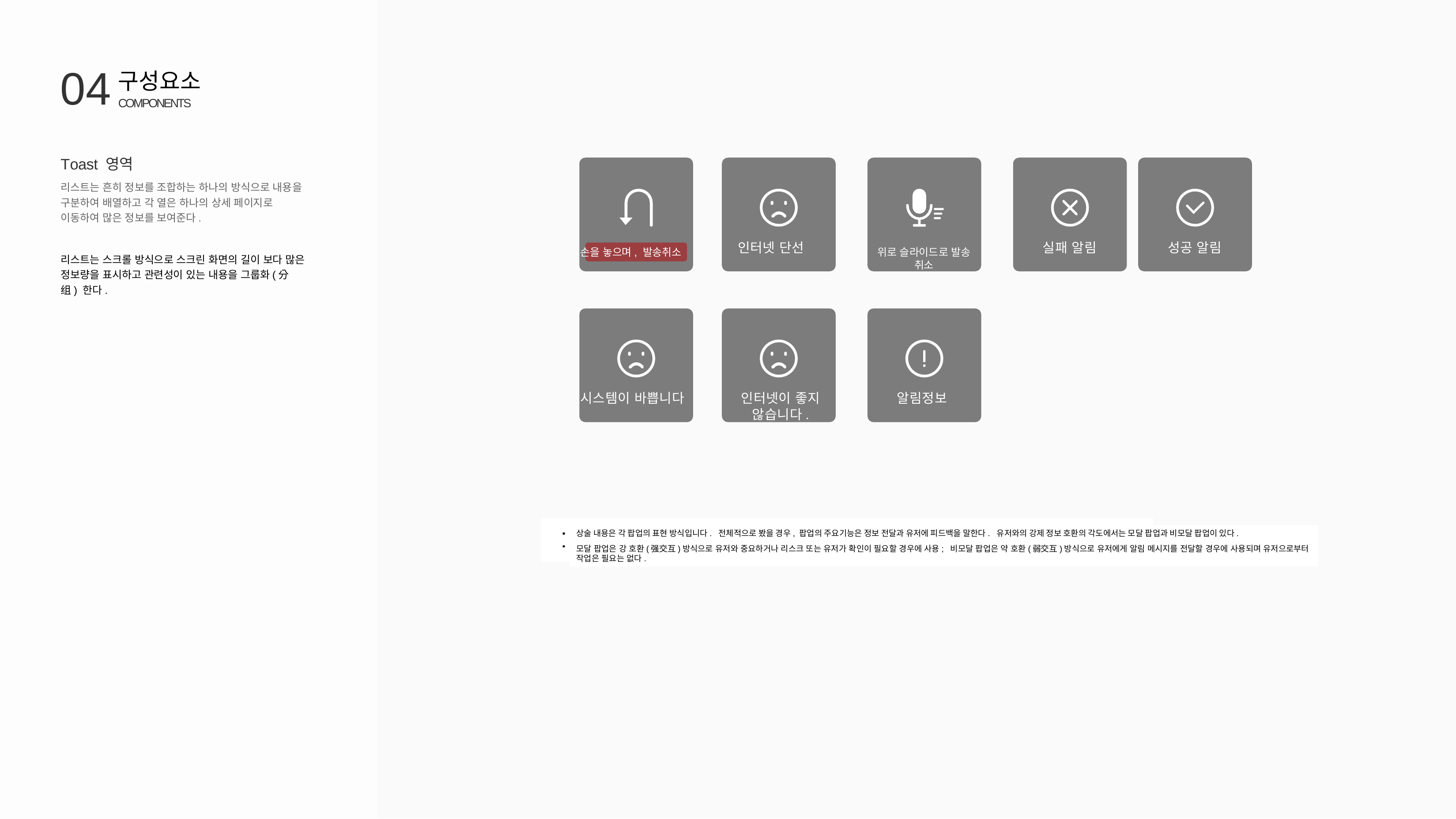

04
구성요소
COMPONENTS
Toast 영역

리스트는 흔히 정보를 조합하는 하나의 방식으로 내용을 구분하여 배열하고 각 열은 하나의 상세 페이지로 이동하여 많은 정보를 보여준다.

리스트는 스크롤 방식으로 스크린 화면의 길이 보다 많은 정보량을 표시하고 관련성이 있는 내용을 그룹화(分组) 한다.

인터넷 단선
실패 알림
성공 알림

손을 놓으며, 발송취소
위로 슬라이드로 발송 취소

시스템이 바쁩니다
인터넷이 좋지 않습니다.
알림정보

상술 내용은 각 팝업의 표현 방식입니다.  전체적으로 봤을 경우, 팝업의 주요기능은 정보 전달과 유저에 피드백을 말한다.  유저와의 강제 정보 호환의 각도에서는 모달 팝업과 비모달 팝업이 있다.
모달 팝업은 강 호환(强交互)방식으로 유저와 중요하거나 리스크 또는 유저가 확인이 필요할 경우에 사용;  비모달 팝업은 약 호환(弱交互)방식으로 유저에게 알림 메시지를 전달할 경우에 사용되며 유저으로부터 작업은 필요는 없다.